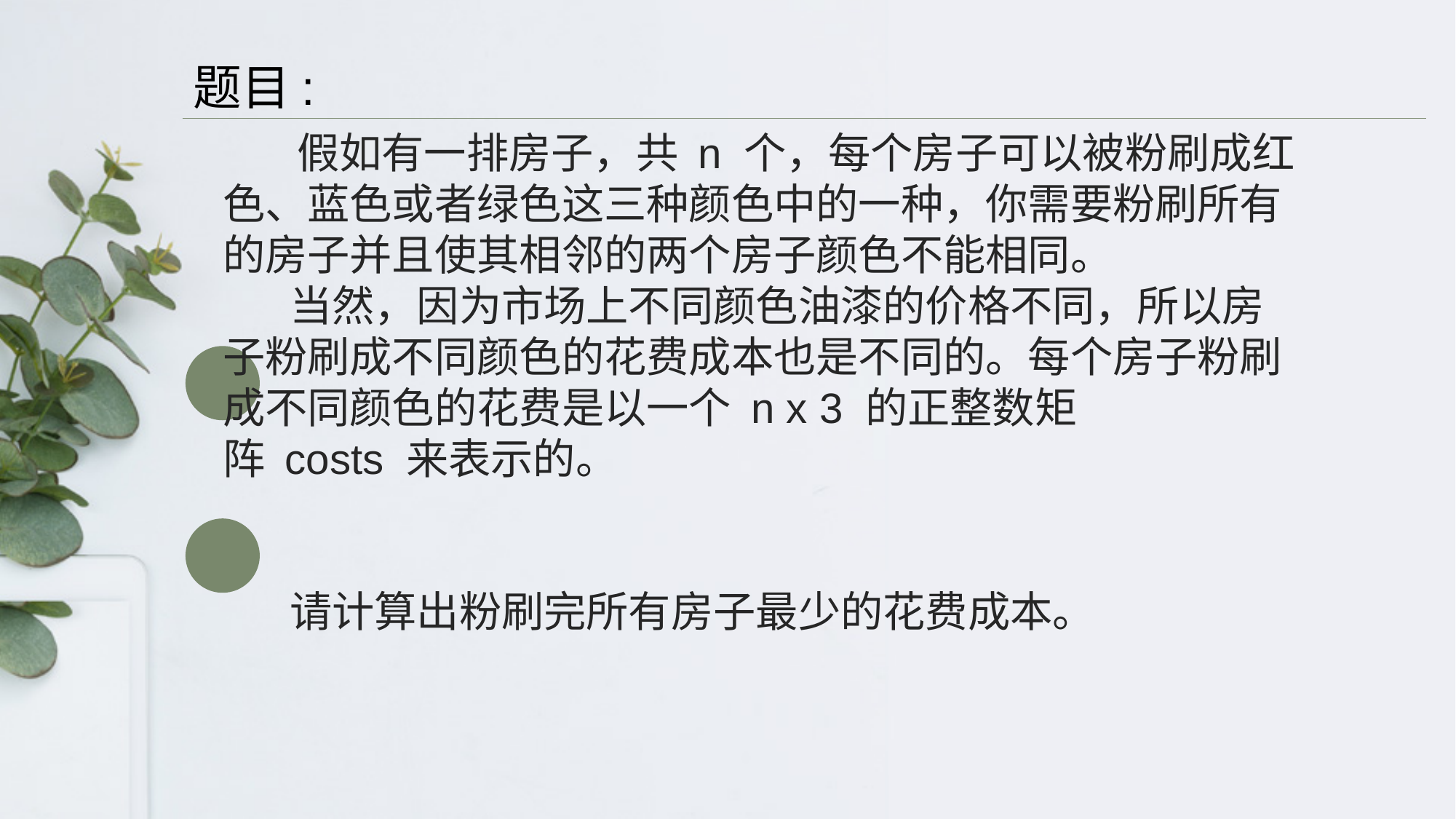

题目:
 假如有一排房子，共 n 个，每个房子可以被粉刷成红色、蓝色或者绿色这三种颜色中的一种，你需要粉刷所有的房子并且使其相邻的两个房子颜色不能相同。
      当然，因为市场上不同颜色油漆的价格不同，所以房子粉刷成不同颜色的花费成本也是不同的。每个房子粉刷成不同颜色的花费是以一个 n x 3 的正整数矩阵 costs 来表示的。

      请计算出粉刷完所有房子最少的花费成本。